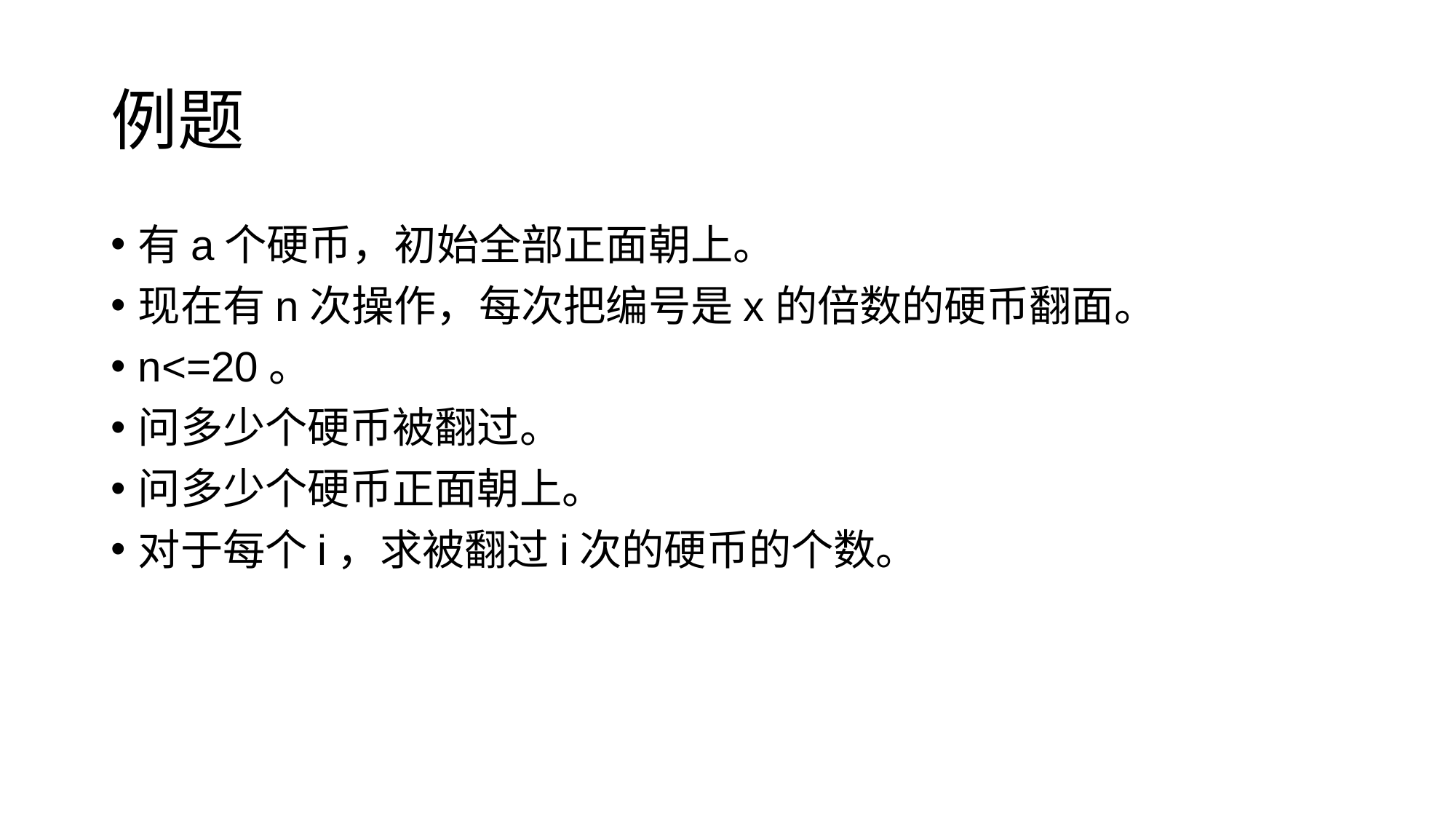

# 例题
有a个硬币，初始全部正面朝上。
现在有n次操作，每次把编号是x的倍数的硬币翻面。
n<=20。
问多少个硬币被翻过。
问多少个硬币正面朝上。
对于每个i，求被翻过i次的硬币的个数。